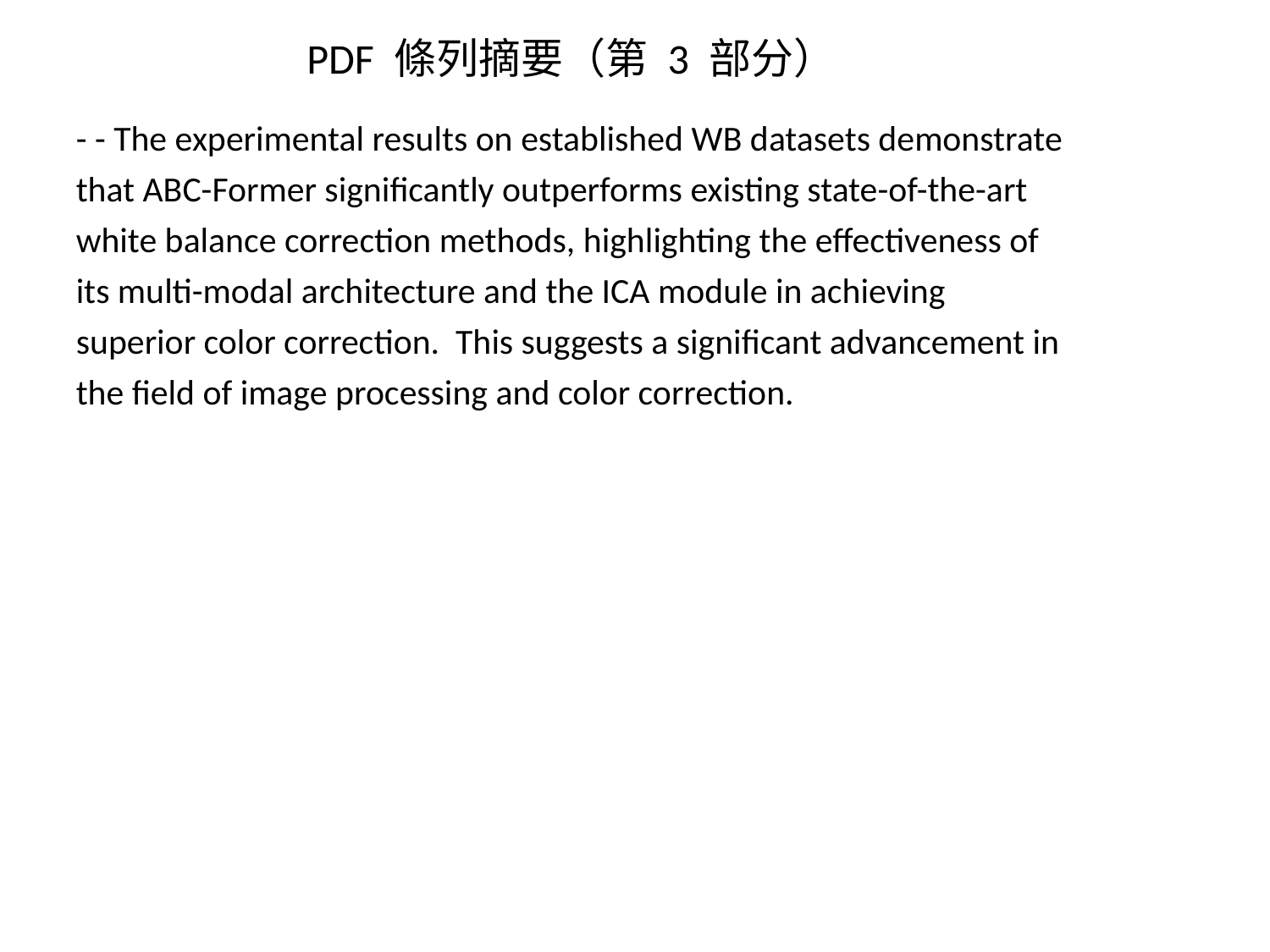

PDF 條列摘要（第 3 部分）

- - The experimental results on established WB datasets demonstrate that ABC-Former significantly outperforms existing state-of-the-art white balance correction methods, highlighting the effectiveness of its multi-modal architecture and the ICA module in achieving superior color correction.  This suggests a significant advancement in the field of image processing and color correction.